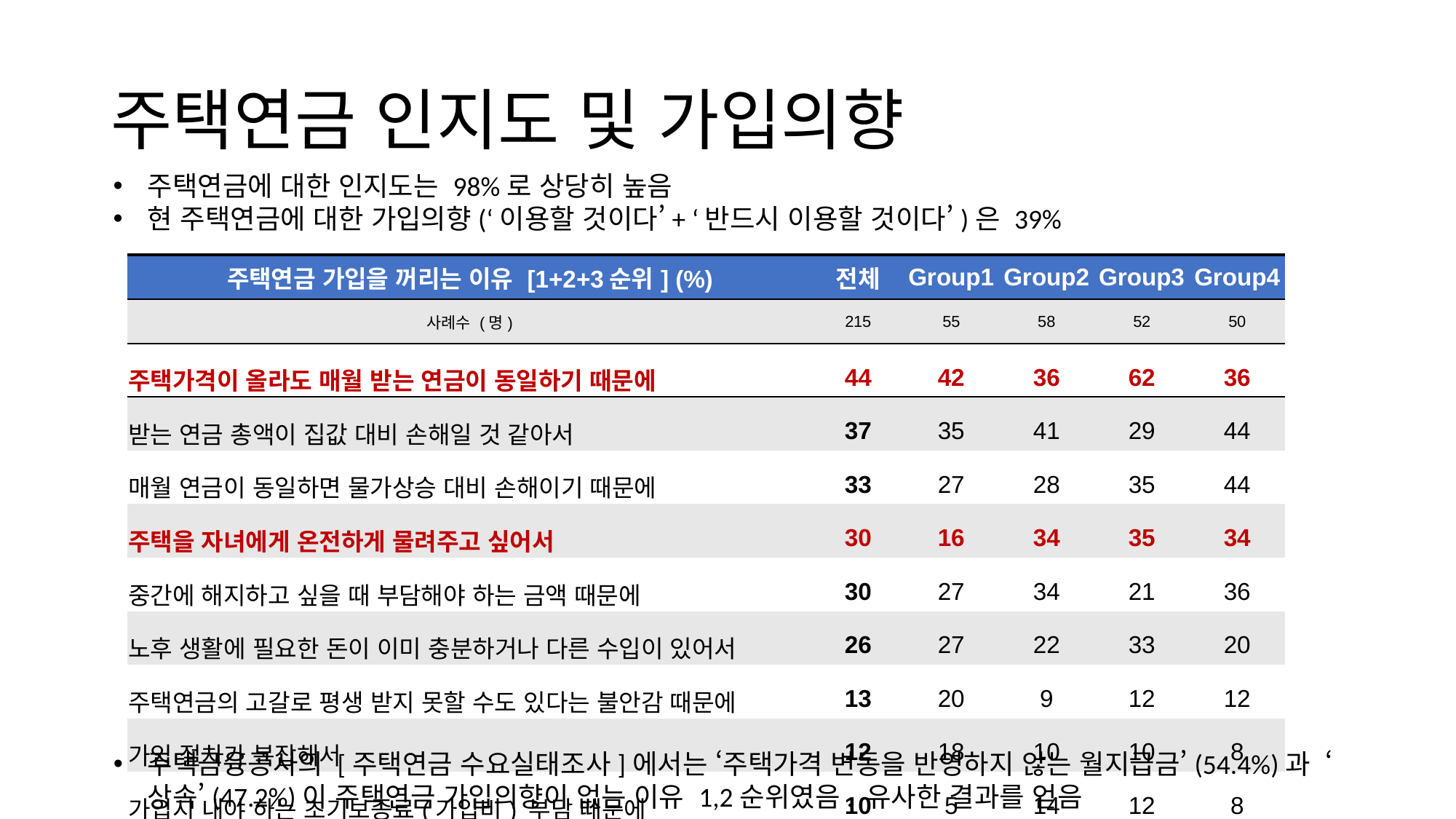

# 주택연금 인지도 및 가입의향
주택연금에 대한 인지도는 98%로 상당히 높음
현 주택연금에 대한 가입의향(‘이용할 것이다’+ ‘반드시 이용할 것이다’)은 39%
| 주택연금 가입을 꺼리는 이유 [1+2+3순위] (%) | 전체 | Group1 | Group2 | Group3 | Group4 |
| --- | --- | --- | --- | --- | --- |
| 사례수 (명) | 215 | 55 | 58 | 52 | 50 |
| 주택가격이 올라도 매월 받는 연금이 동일하기 때문에 | 44 | 42 | 36 | 62 | 36 |
| 받는 연금 총액이 집값 대비 손해일 것 같아서 | 37 | 35 | 41 | 29 | 44 |
| 매월 연금이 동일하면 물가상승 대비 손해이기 때문에 | 33 | 27 | 28 | 35 | 44 |
| 주택을 자녀에게 온전하게 물려주고 싶어서 | 30 | 16 | 34 | 35 | 34 |
| 중간에 해지하고 싶을 때 부담해야 하는 금액 때문에 | 30 | 27 | 34 | 21 | 36 |
| 노후 생활에 필요한 돈이 이미 충분하거나 다른 수입이 있어서 | 26 | 27 | 22 | 33 | 20 |
| 주택연금의 고갈로 평생 받지 못할 수도 있다는 불안감 때문에 | 13 | 20 | 9 | 12 | 12 |
| 가입 절차가 복잡해서 | 12 | 18 | 10 | 10 | 8 |
| 가입시 내야 하는 초기보증료(가입비) 부담 때문에 | 10 | 5 | 14 | 12 | 8 |
| 자녀들의 반대가 걱정되어서 | 10 | 13 | 7 | 10 | 12 |
주택금융공사의 [주택연금 수요실태조사]에서는 ‘주택가격 변동을 반영하지 않는 월지급금’(54.4%)과  ‘상속’(47.2%)이 주택연금 가입의향이 없는 이유 1,2순위였음. 유사한 결과를 얻음